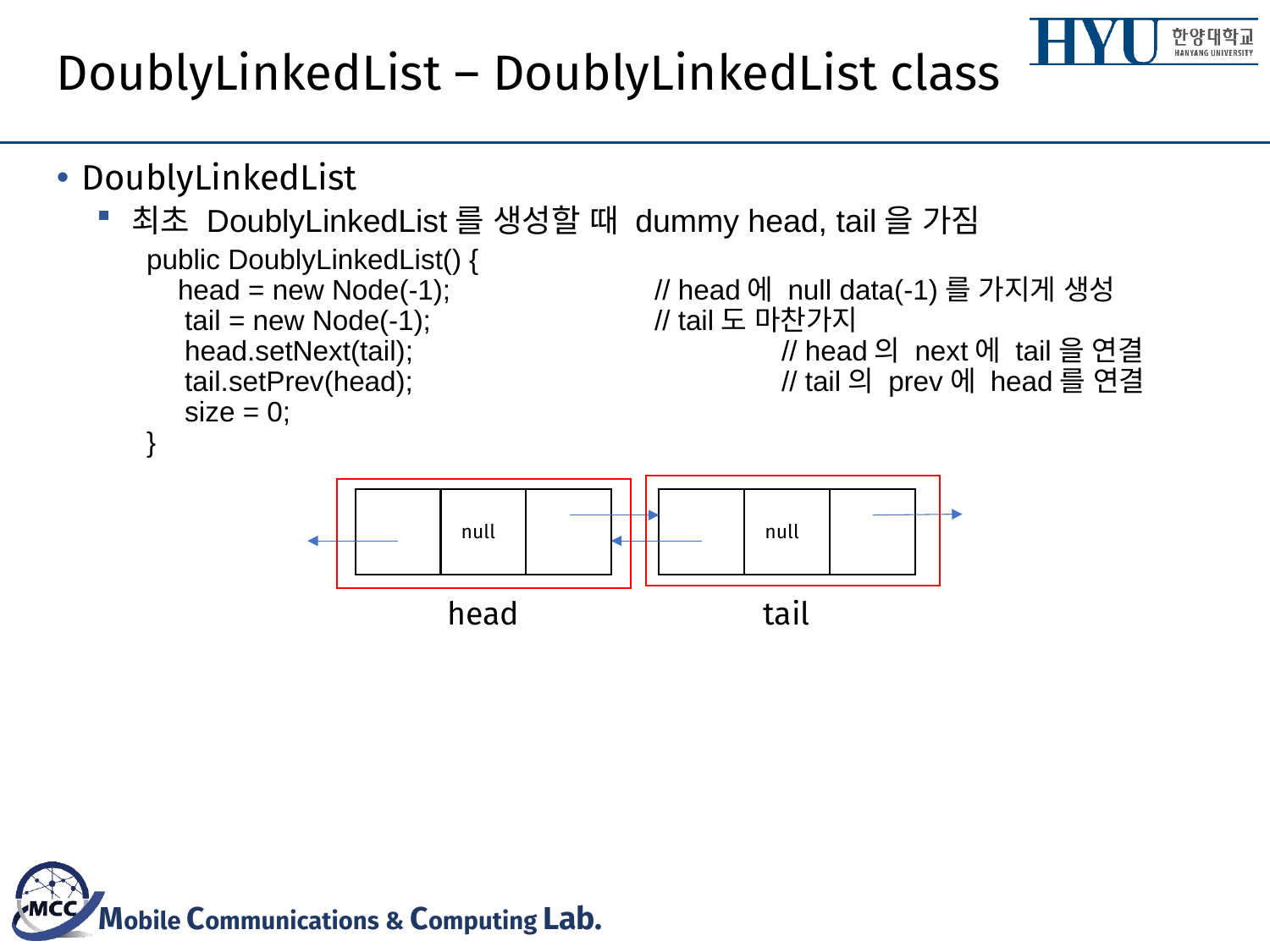

# DoublyLinkedList – DoublyLinkedList class

DoublyLinkedList
최초 DoublyLinkedList를 생성할 때 dummy head, tail을 가짐
public DoublyLinkedList() {
    head = new Node(-1);		// head에 null data(-1)를 가지게 생성
    tail = new Node(-1);		// tail도 마찬가지
    head.setNext(tail);			// head의 next에 tail을 연결
    tail.setPrev(head);			// tail의 prev에 head를 연결
    size = 0;
}

null

null
head
tail